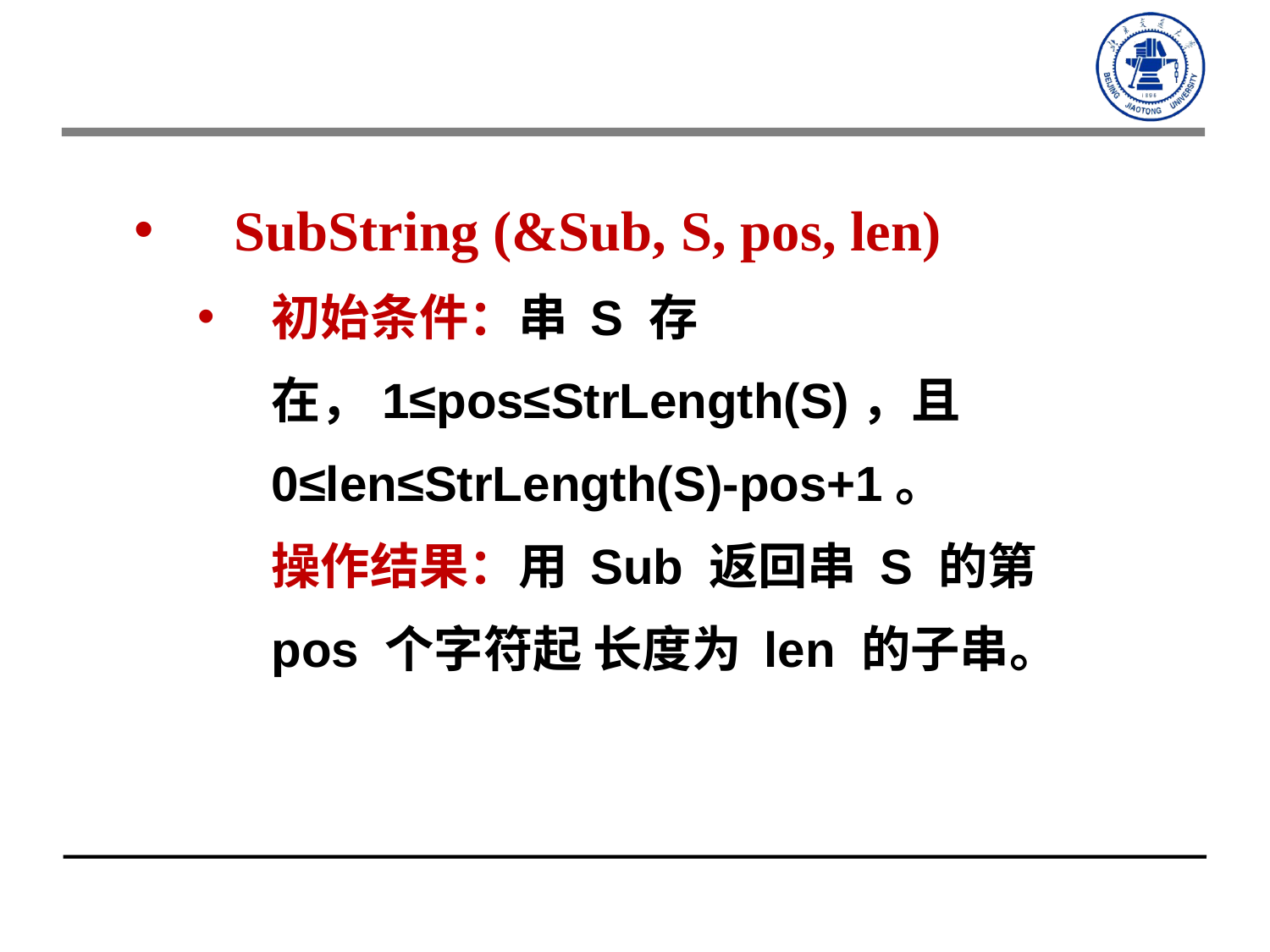

SubString (&Sub, S, pos, len)
初始条件：串 S 存在，1≤pos≤StrLength(S)，且0≤len≤StrLength(S)-pos+1。
操作结果：用 Sub 返回串 S 的第 pos 个字符起 长度为 len 的子串。